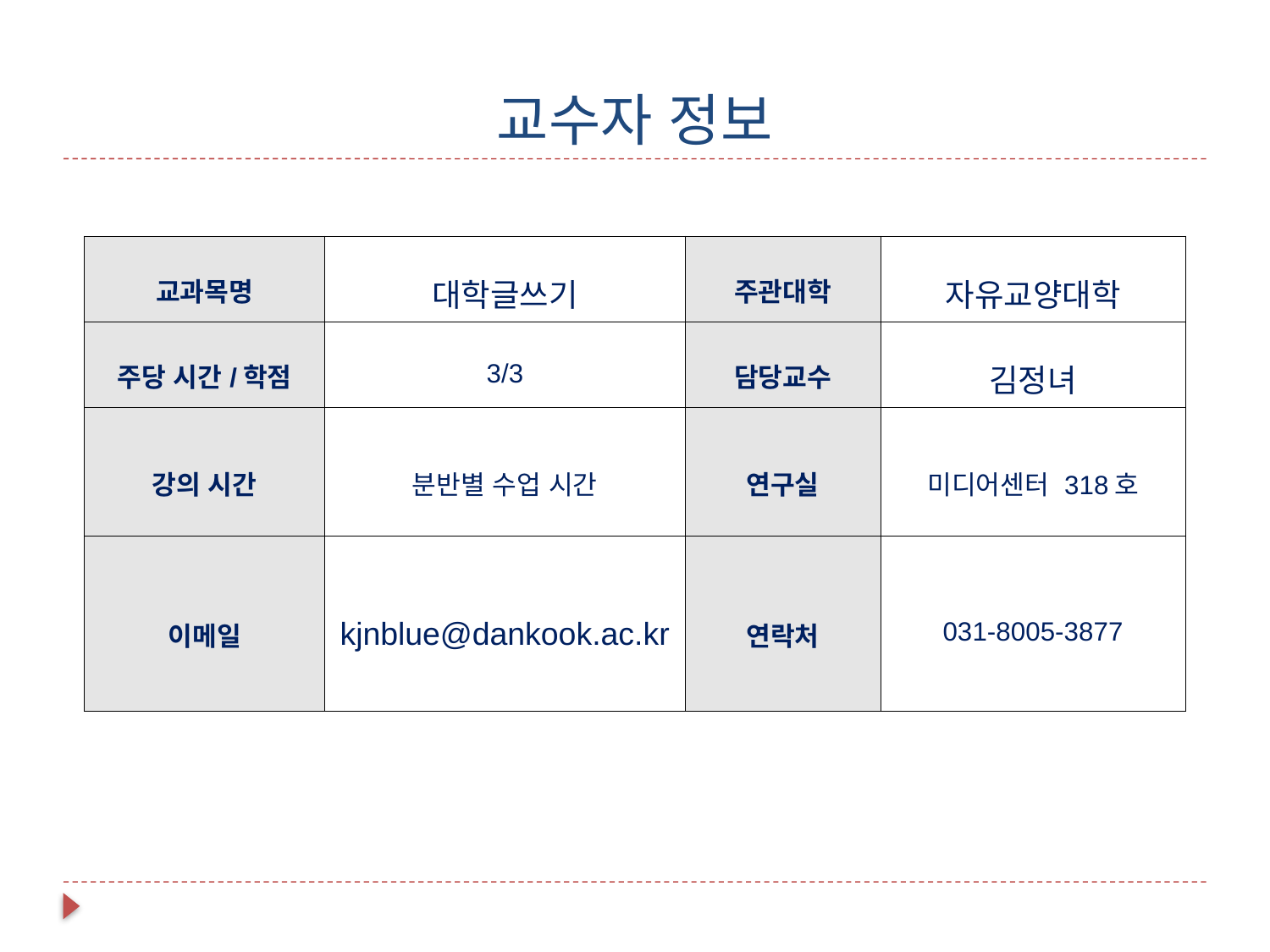

# 교수자 정보
| 교과목명 | 대학글쓰기 | 주관대학 | 자유교양대학 |
| --- | --- | --- | --- |
| 주당 시간/학점 | 3/3 | 담당교수 | 김정녀 |
| 강의 시간 | 분반별 수업 시간 | 연구실 | 미디어센터 318호 |
| 이메일 | kjnblue@dankook.ac.kr | 연락처 | 031-8005-3877 |